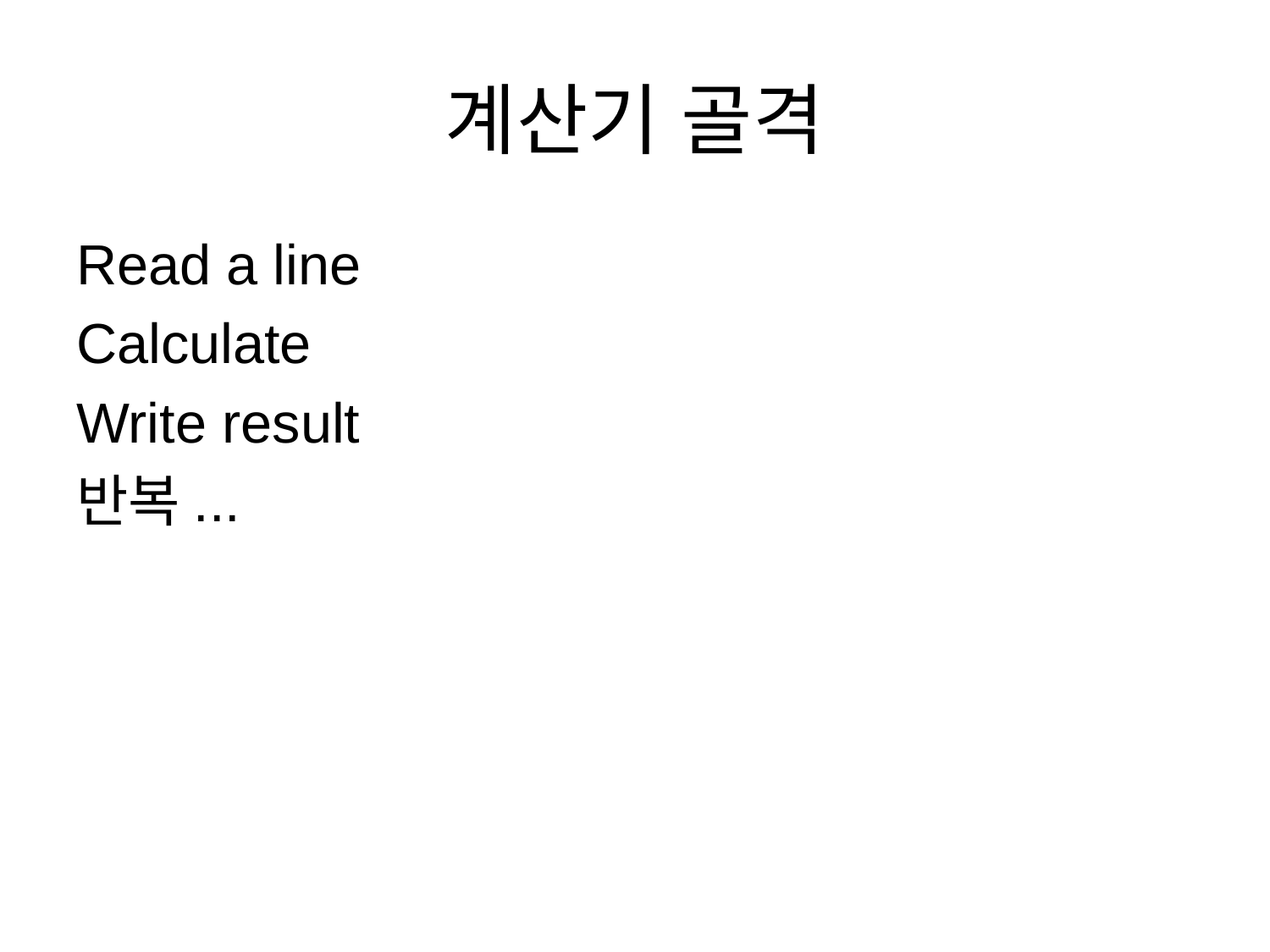

# 계산기 골격
Read a line
Calculate
Write result
반복...